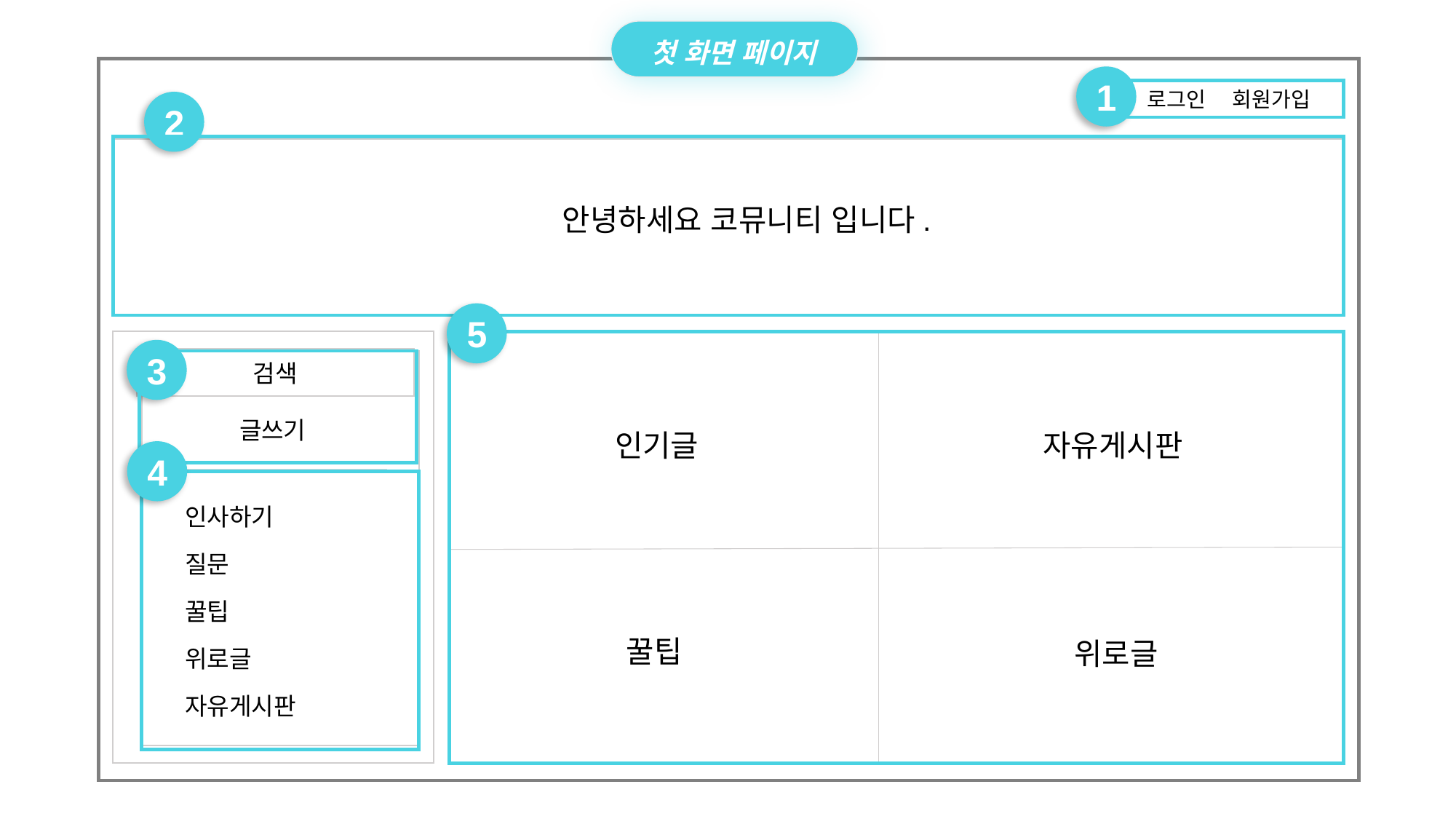

첫 화면 페이지

로그인
회원가입

안녕하세요 코뮤니티 입니다.

검색

글쓰기
인기글
자유게시판

인사하기

질문

꿀팁

위로글

자유게시판

꿀팁
위로글
1

2

5

3

4